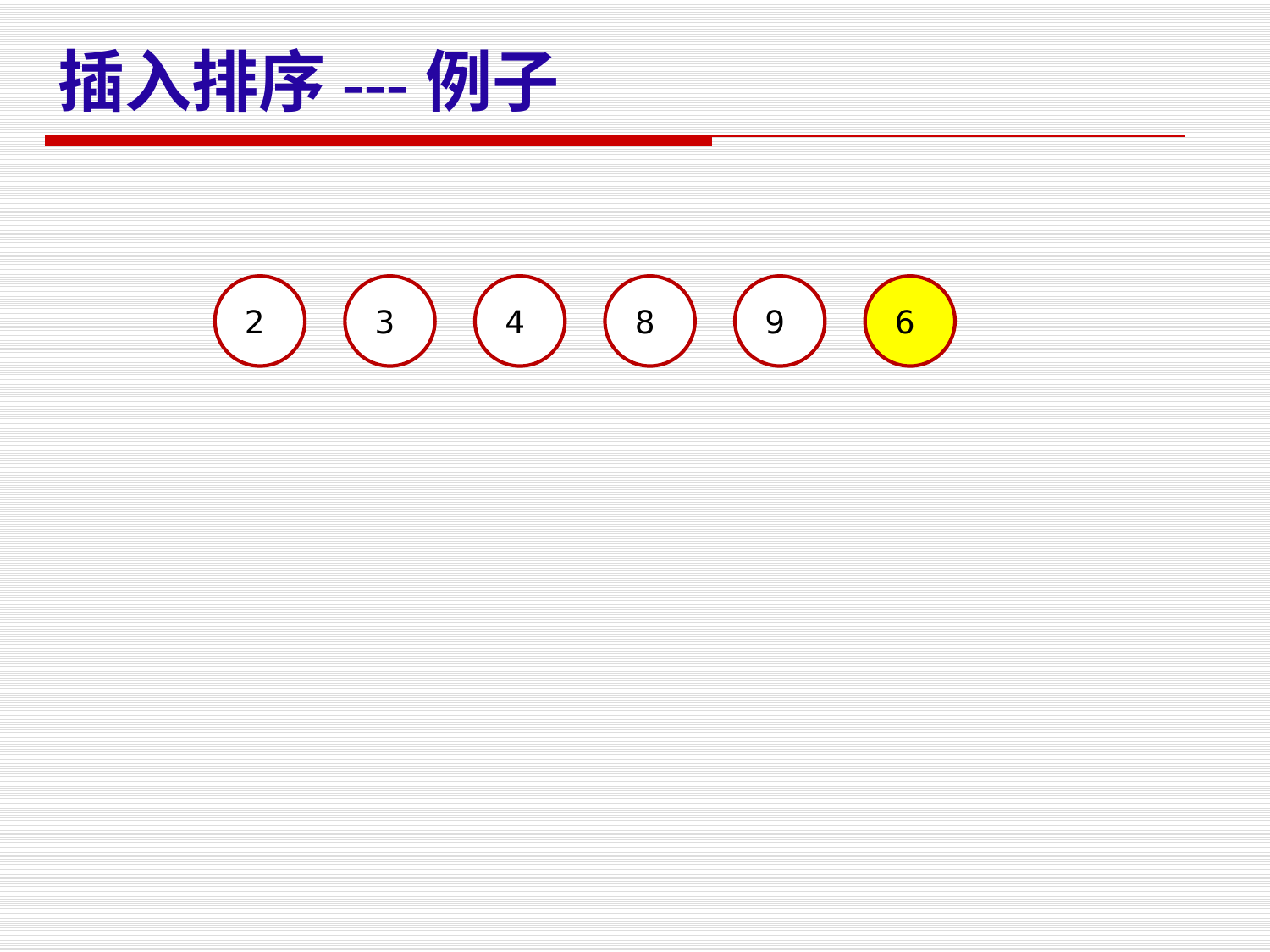

# 插入排序---例子

 2
 3
 4
 8
 9
 6